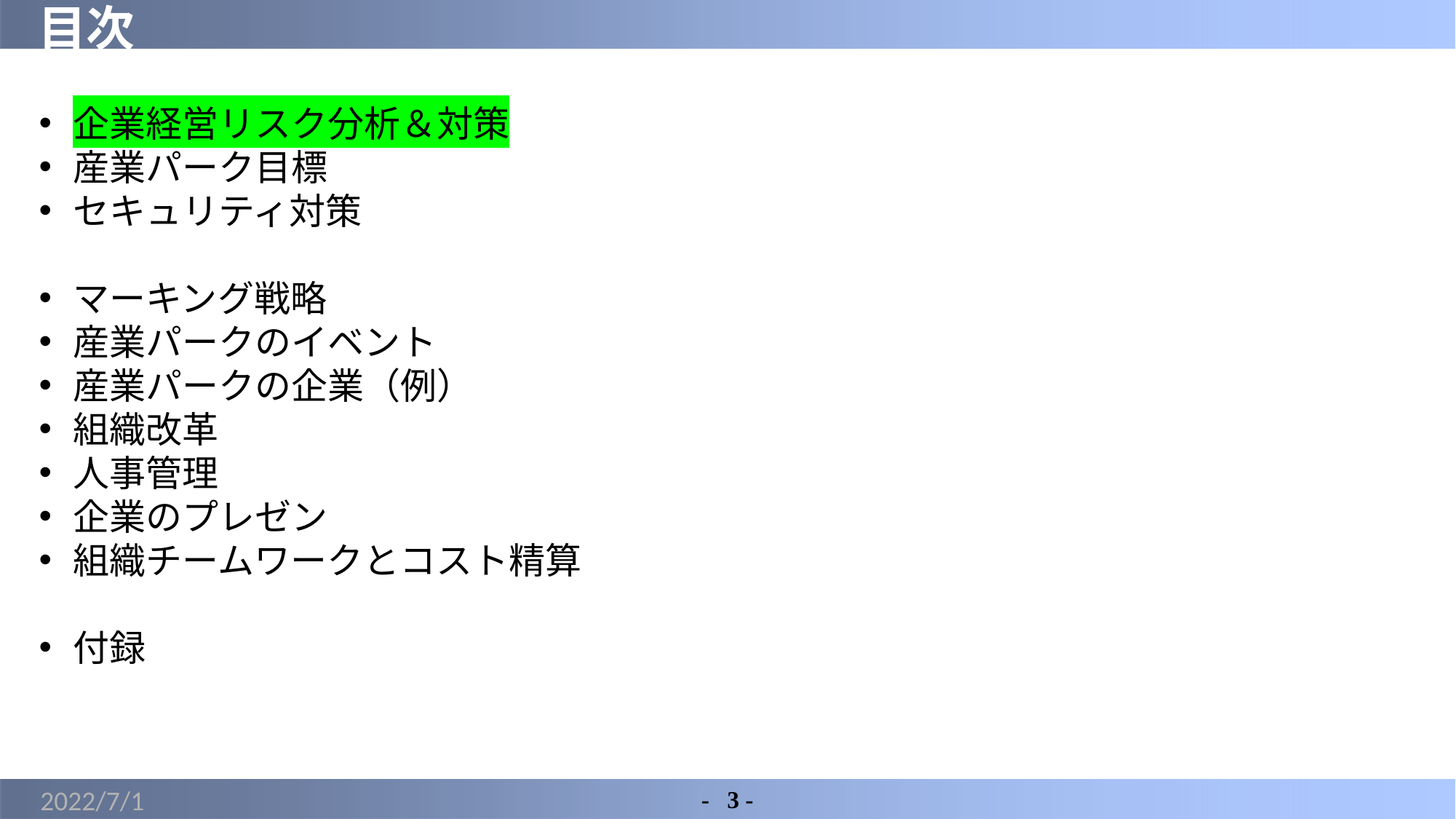

# 目次
企業経営リスク分析＆対策
産業パーク目標
セキュリティ対策

マーキング戦略
産業パークのイベント
産業パークの企業（例）
組織改革
人事管理
企業のプレゼン
組織チームワークとコスト精算

付録
2022/7/1
-	3 -